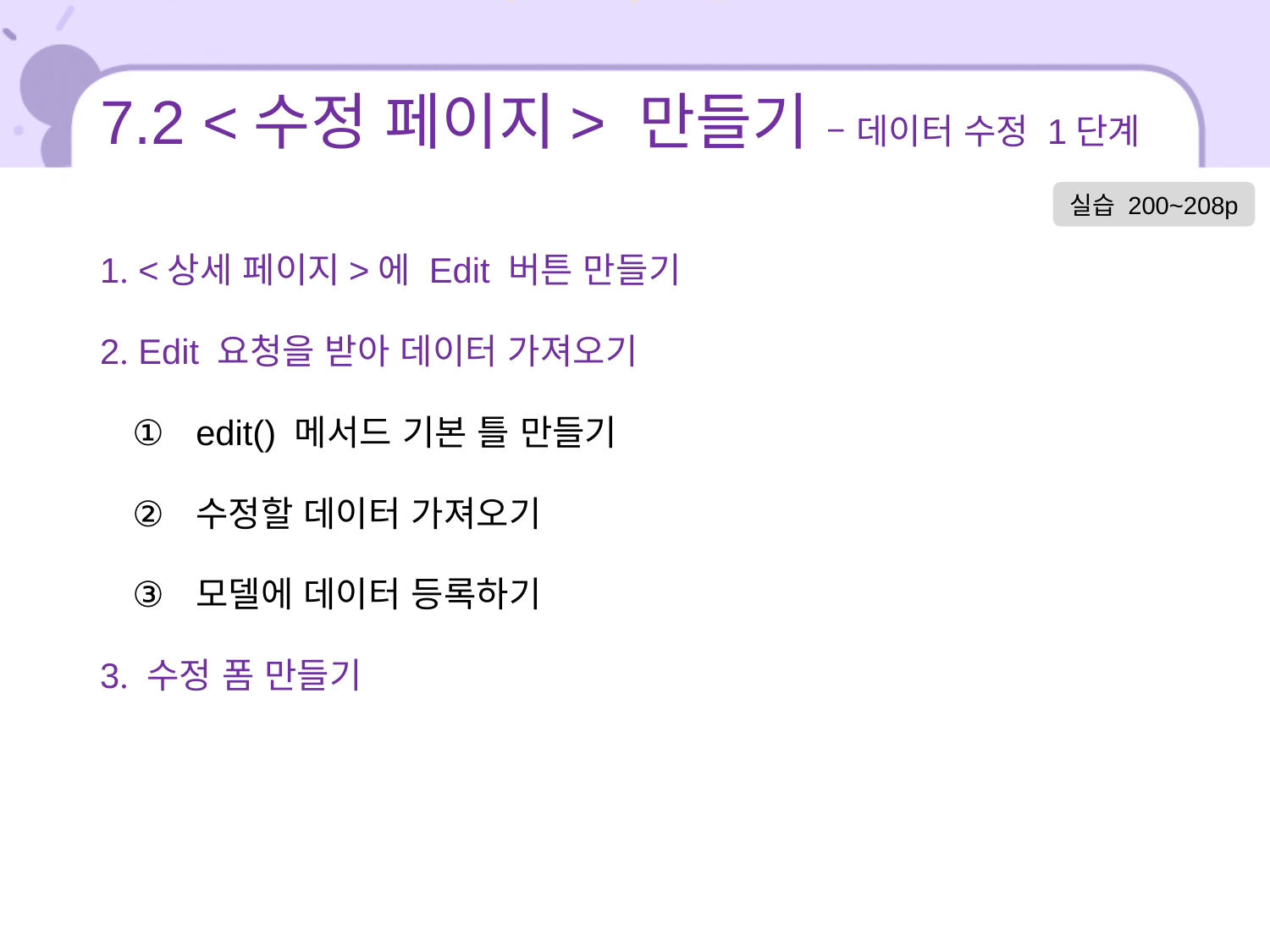

# 7.2 <수정 페이지> 만들기 – 데이터 수정 1단계
실습 200~208p
1. <상세 페이지>에 Edit 버튼 만들기
2. Edit 요청을 받아 데이터 가져오기
edit() 메서드 기본 틀 만들기
수정할 데이터 가져오기
모델에 데이터 등록하기
3. 수정 폼 만들기